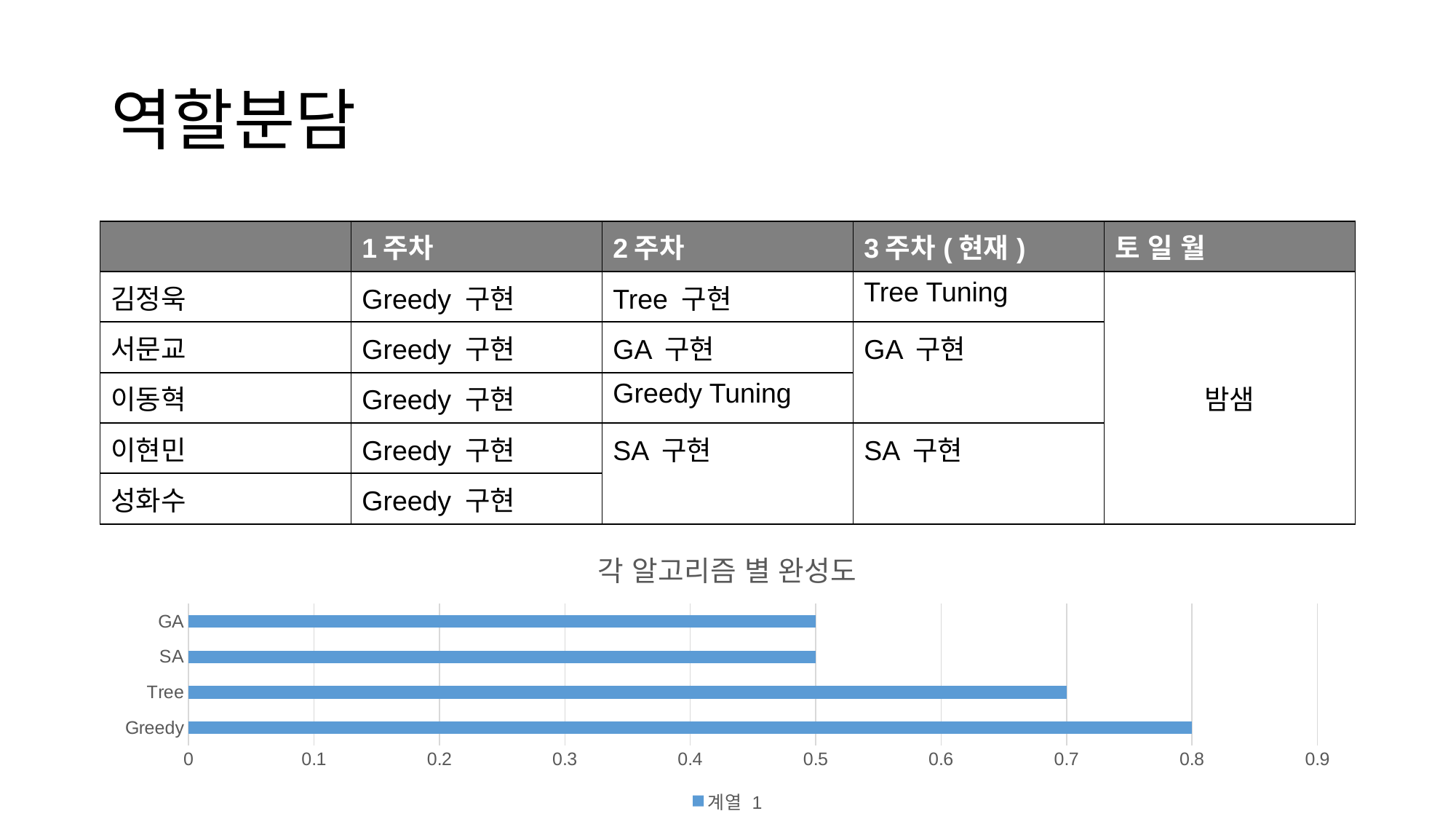

# 역할분담
|  | 1주차 | 2주차 | 3주차(현재) | 토 일 월 |
| --- | --- | --- | --- | --- |
| 김정욱 | Greedy 구현 | Tree 구현 | Tree Tuning | 밤샘 |
| 서문교 | Greedy 구현 | GA 구현 | GA 구현 |  |
| 이동혁 | Greedy 구현 | Greedy Tuning |  |  |
| 이현민 | Greedy 구현 | SA 구현 | SA 구현 |  |
| 성화수 | Greedy 구현 |  |  |  |

### Chart: 각 알고리즘 별 완성도

| Category | 계열 1 |
|---|---|
| Greedy | 0.8 |
| Tree | 0.7 |
| SA | 0.5 |
| GA | 0.5 |